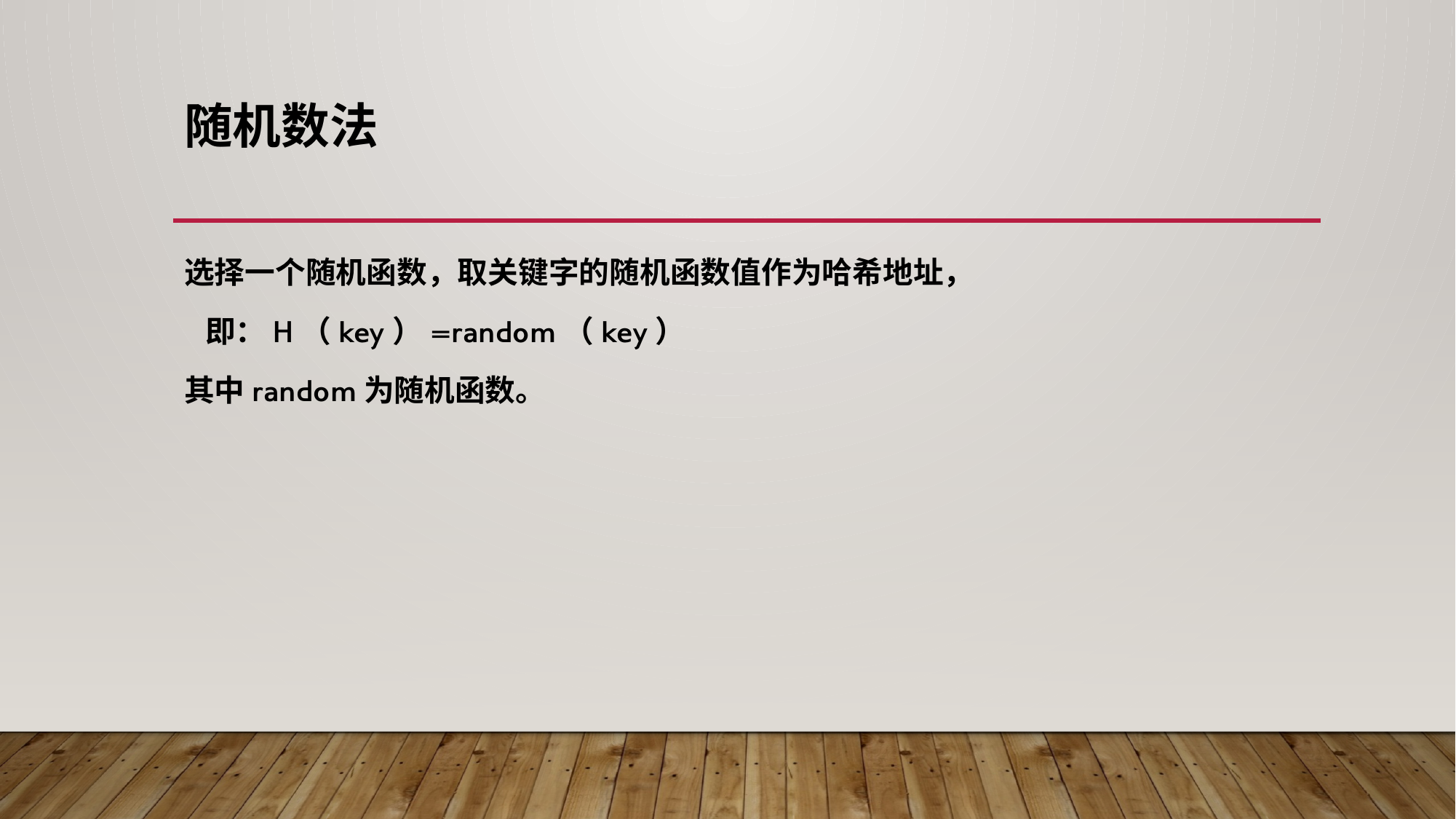

# 随机数法
选择一个随机函数，取关键字的随机函数值作为哈希地址，
  即：H（key）=random（key）
其中random为随机函数。